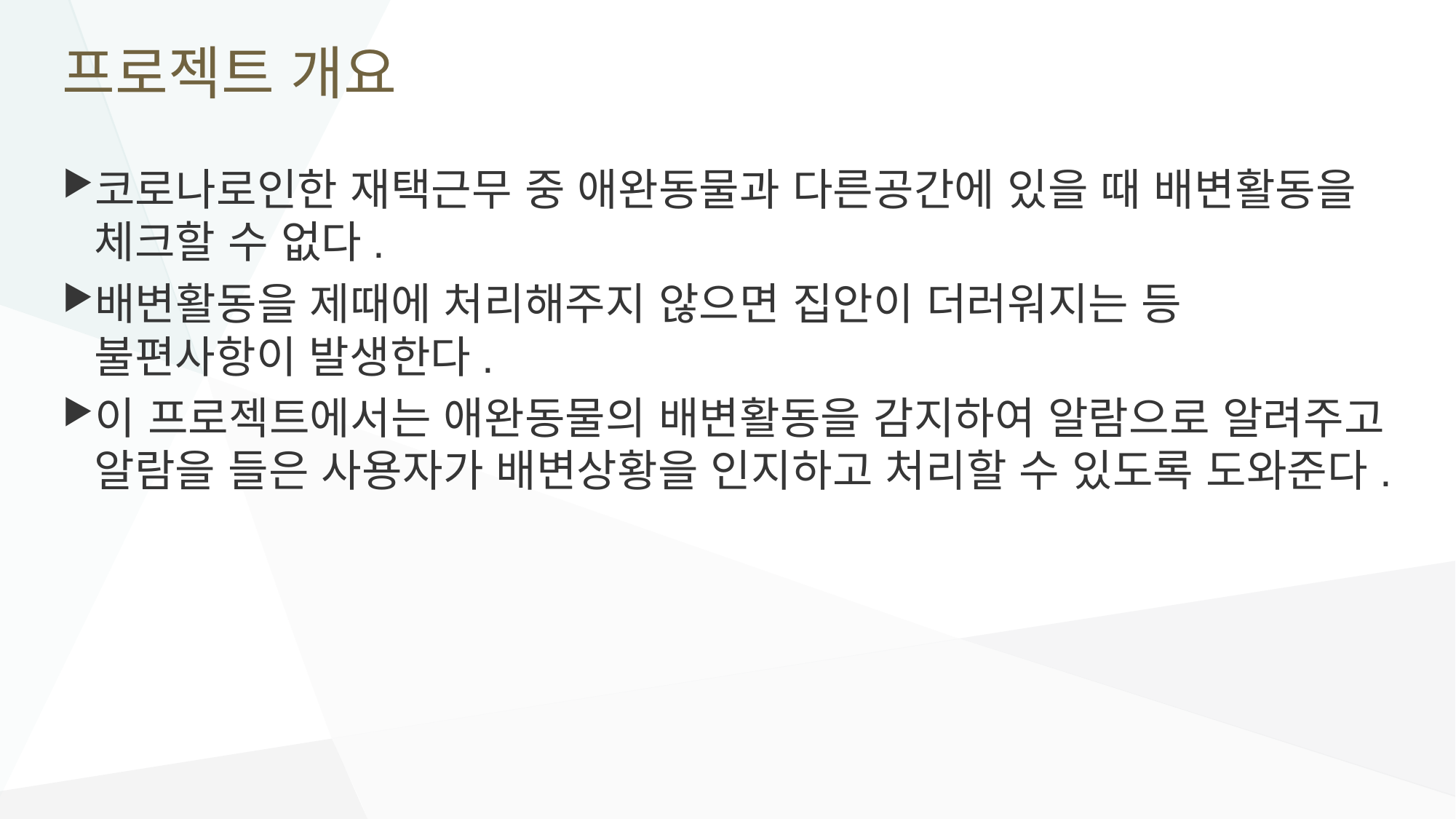

# 프로젝트 개요
코로나로인한 재택근무 중 애완동물과 다른공간에 있을 때 배변활동을   체크할 수 없다.
배변활동을 제때에 처리해주지 않으면 집안이 더러워지는 등 불편사항이 발생한다.
이 프로젝트에서는 애완동물의 배변활동을 감지하여 알람으로 알려주고 알람을 들은 사용자가 배변상황을 인지하고 처리할 수 있도록 도와준다.